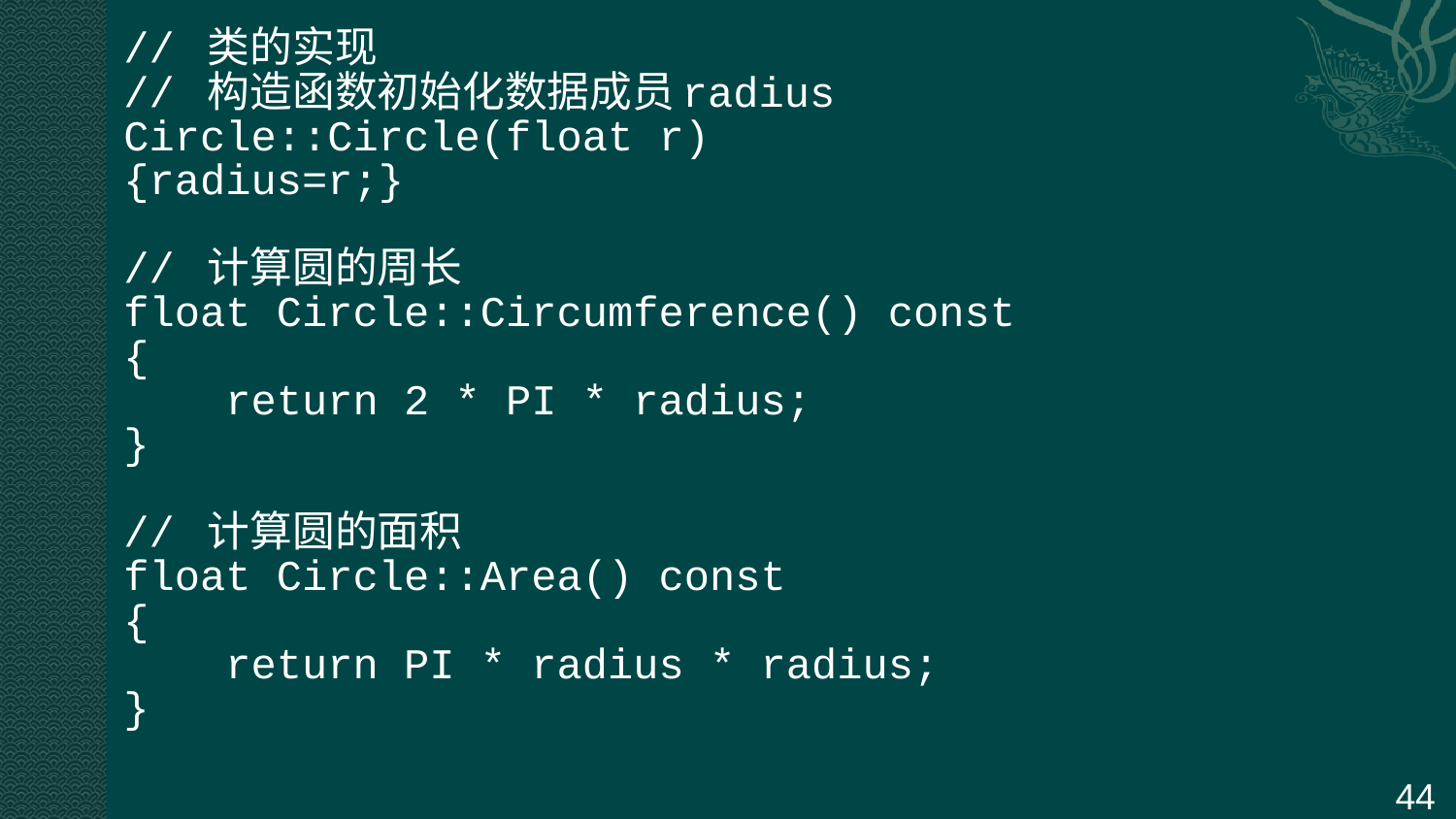

// 类的实现
// 构造函数初始化数据成员radius
Circle::Circle(float r)
{radius=r;}

// 计算圆的周长
float Circle::Circumference() const
{
    return 2 * PI * radius;
}

// 计算圆的面积
float Circle::Area() const
{
    return PI * radius * radius;
}
44